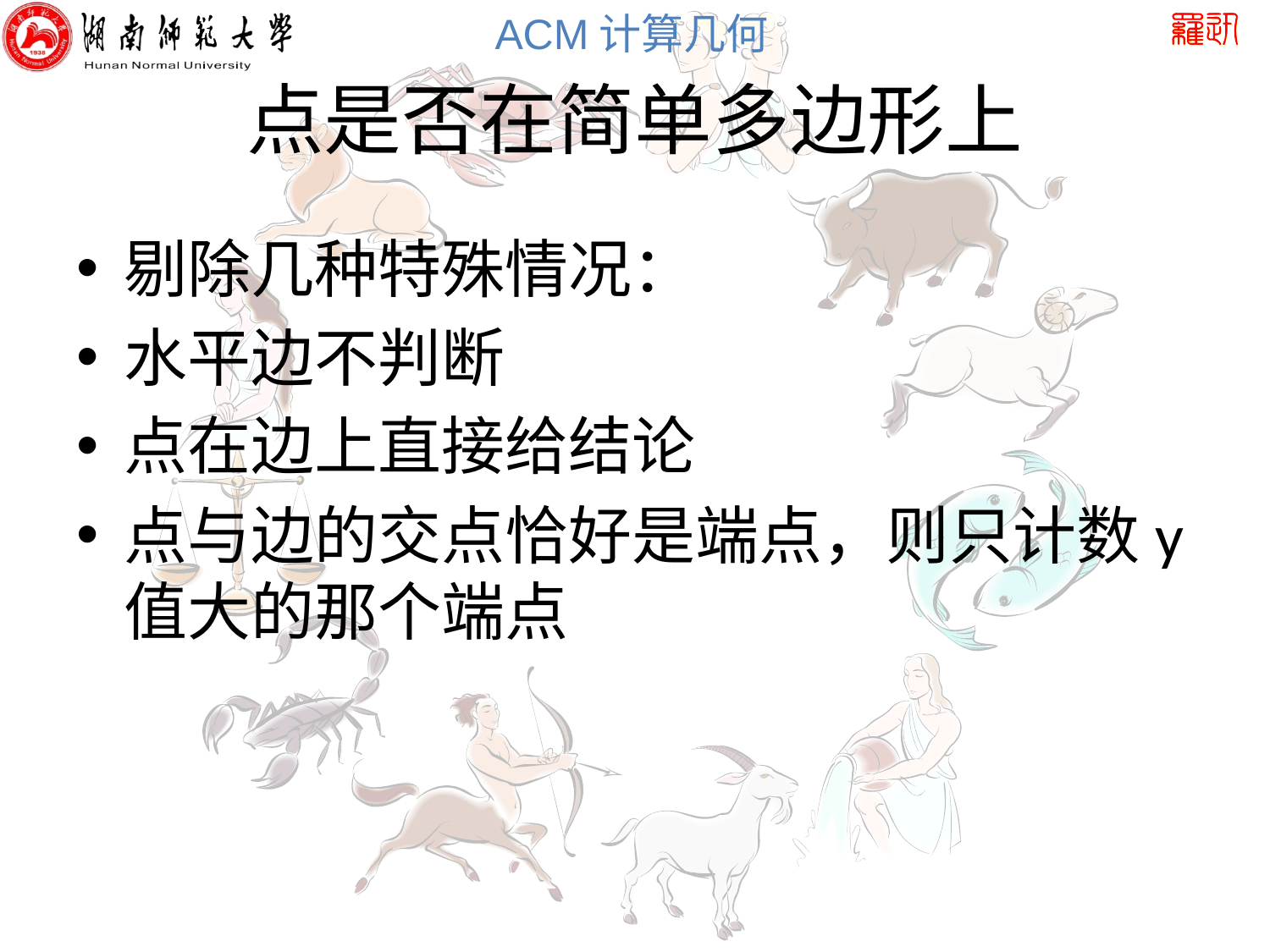

# 点是否在简单多边形上
剔除几种特殊情况：
水平边不判断
点在边上直接给结论
点与边的交点恰好是端点，则只计数y值大的那个端点